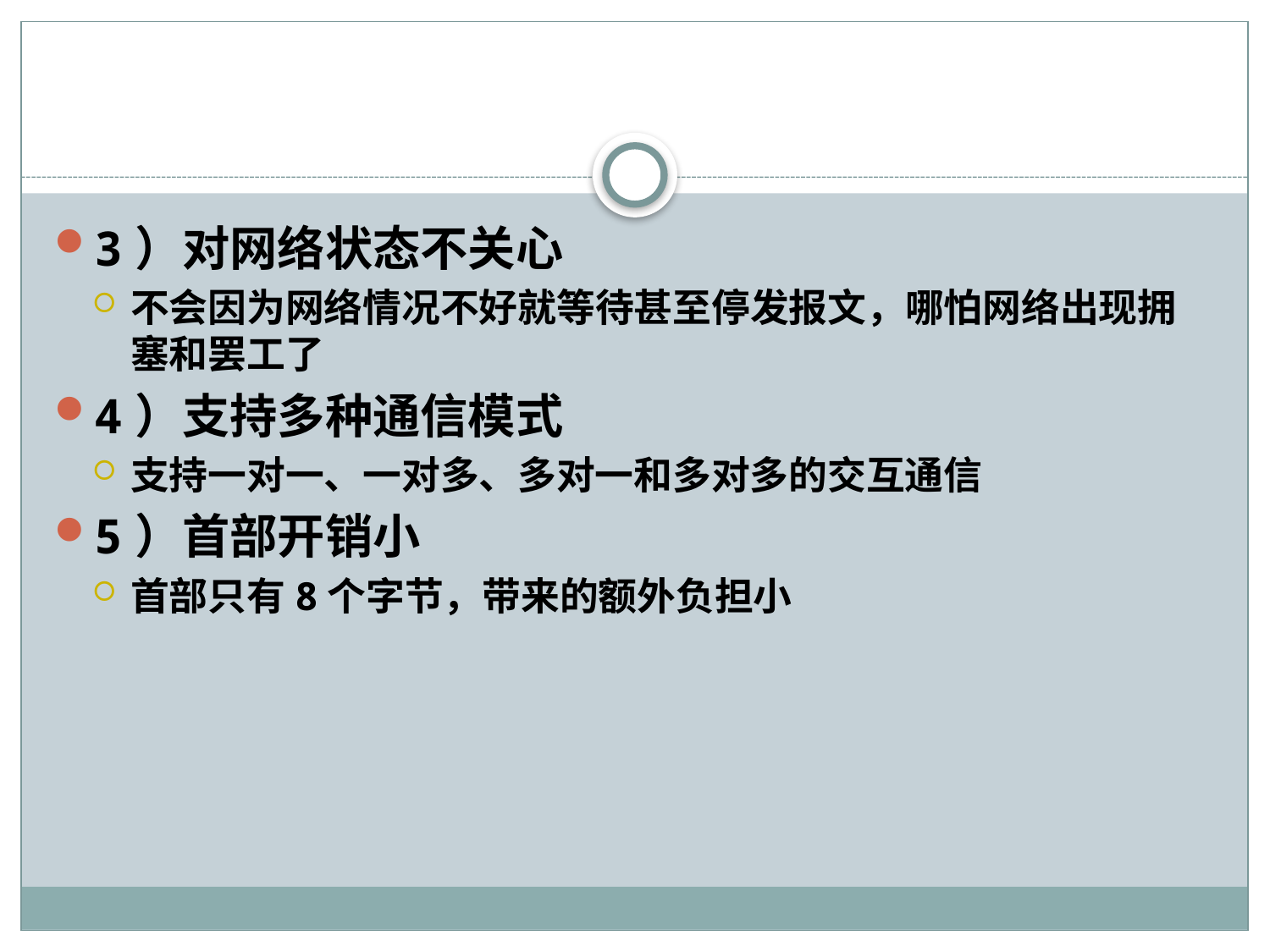

#
3）对网络状态不关心
不会因为网络情况不好就等待甚至停发报文，哪怕网络出现拥塞和罢工了
4）支持多种通信模式
支持一对一、一对多、多对一和多对多的交互通信
5）首部开销小
首部只有8个字节，带来的额外负担小